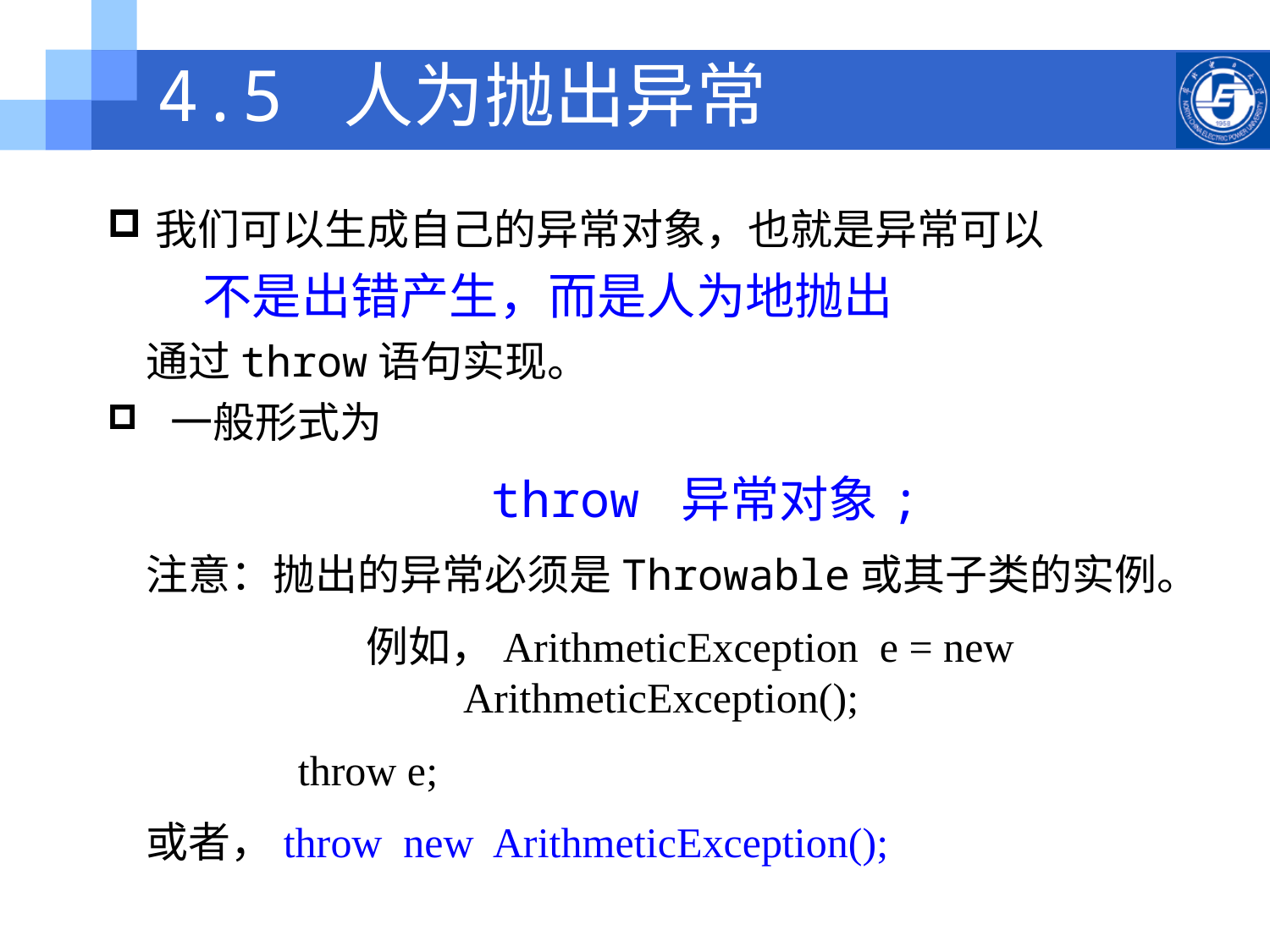

4.5 人为抛出异常
我们可以生成自己的异常对象，也就是异常可以
     不是出错产生，而是人为地抛出
   通过throw语句实现。
一般形式为
   throw 异常对象;
   注意：抛出的异常必须是Throwable或其子类的实例。
     例如，ArithmeticException  e = new ArithmeticException();
     	      throw e;
   或者，throw  new  ArithmeticException();